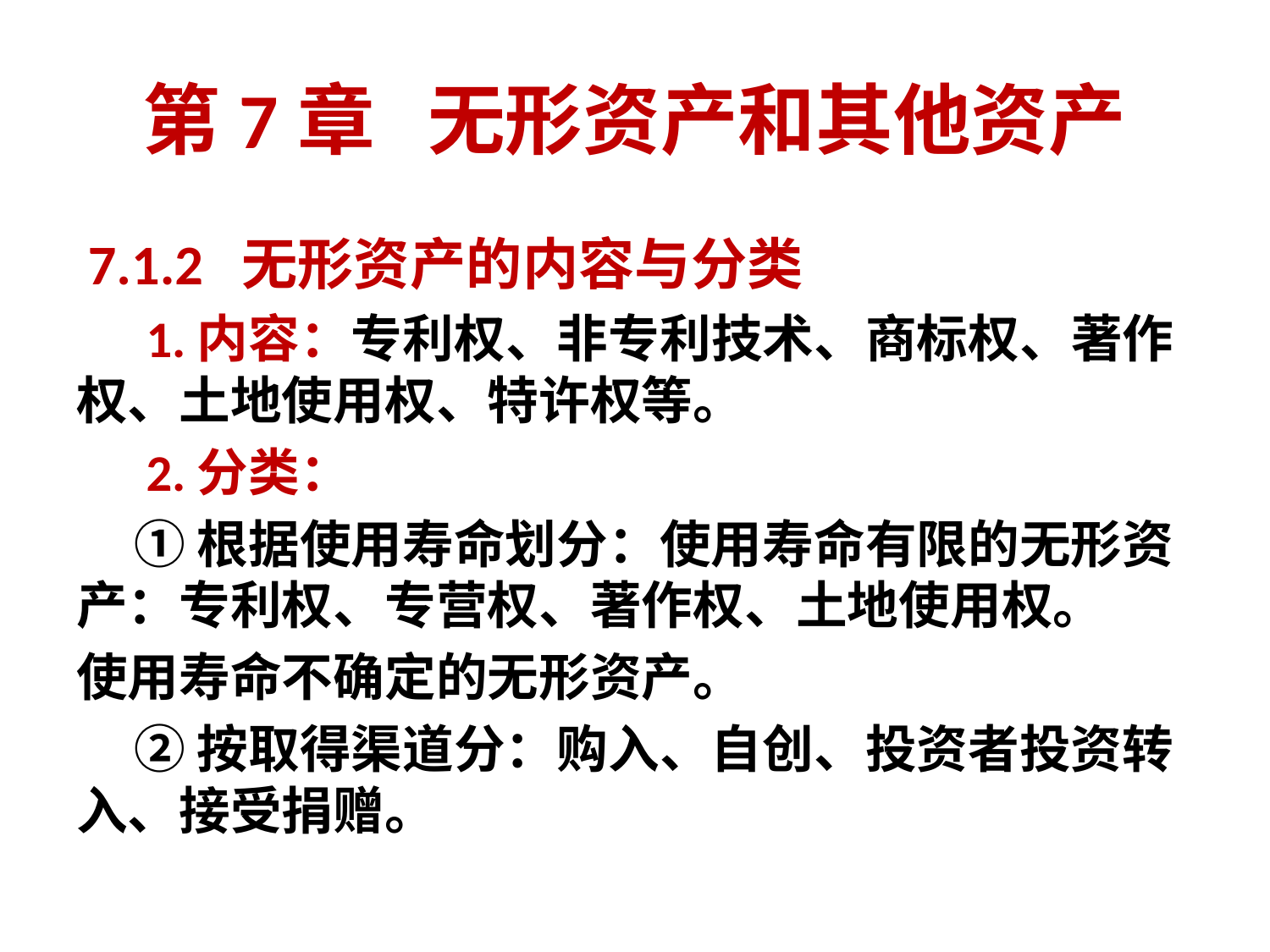

# 第7章   无形资产和其他资产
 7.1.2  无形资产的内容与分类
      1.内容：专利权、非专利技术、商标权、著作权、土地使用权、特许权等。
      2.分类：
     ①根据使用寿命划分：使用寿命有限的无形资产：专利权、专营权、著作权、土地使用权。
使用寿命不确定的无形资产。
     ②按取得渠道分：购入、自创、投资者投资转入、接受捐赠。